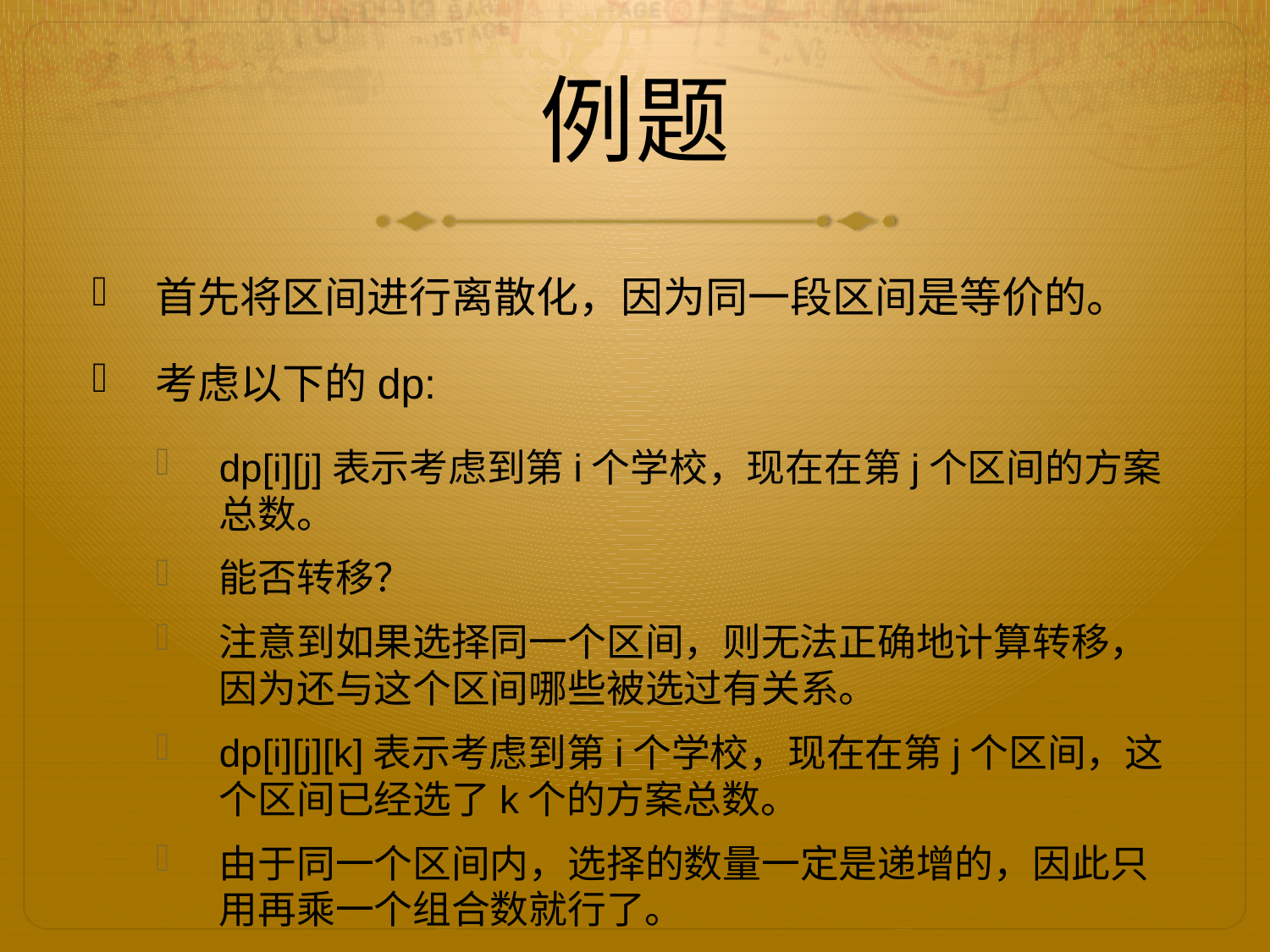

# 例题
首先将区间进行离散化，因为同一段区间是等价的。
考虑以下的dp:
dp[i][j]表示考虑到第i个学校，现在在第j个区间的方案总数。
能否转移？
注意到如果选择同一个区间，则无法正确地计算转移，因为还与这个区间哪些被选过有关系。
dp[i][j][k]表示考虑到第i个学校，现在在第j个区间，这个区间已经选了k个的方案总数。
由于同一个区间内，选择的数量一定是递增的，因此只用再乘一个组合数就行了。